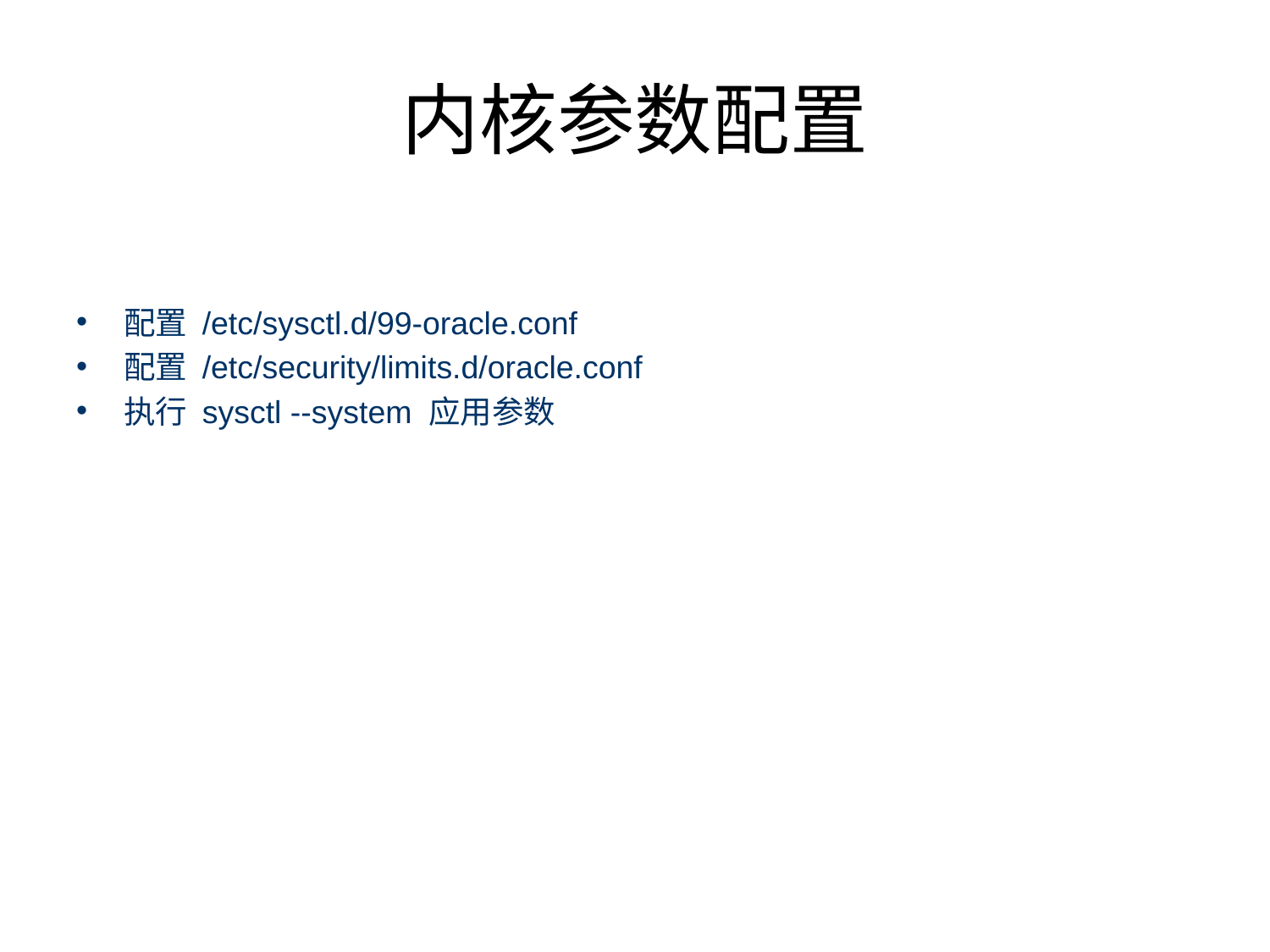

# 内核参数配置

配置 /etc/sysctl.d/99-oracle.conf
配置 /etc/security/limits.d/oracle.conf
执行 sysctl --system 应用参数